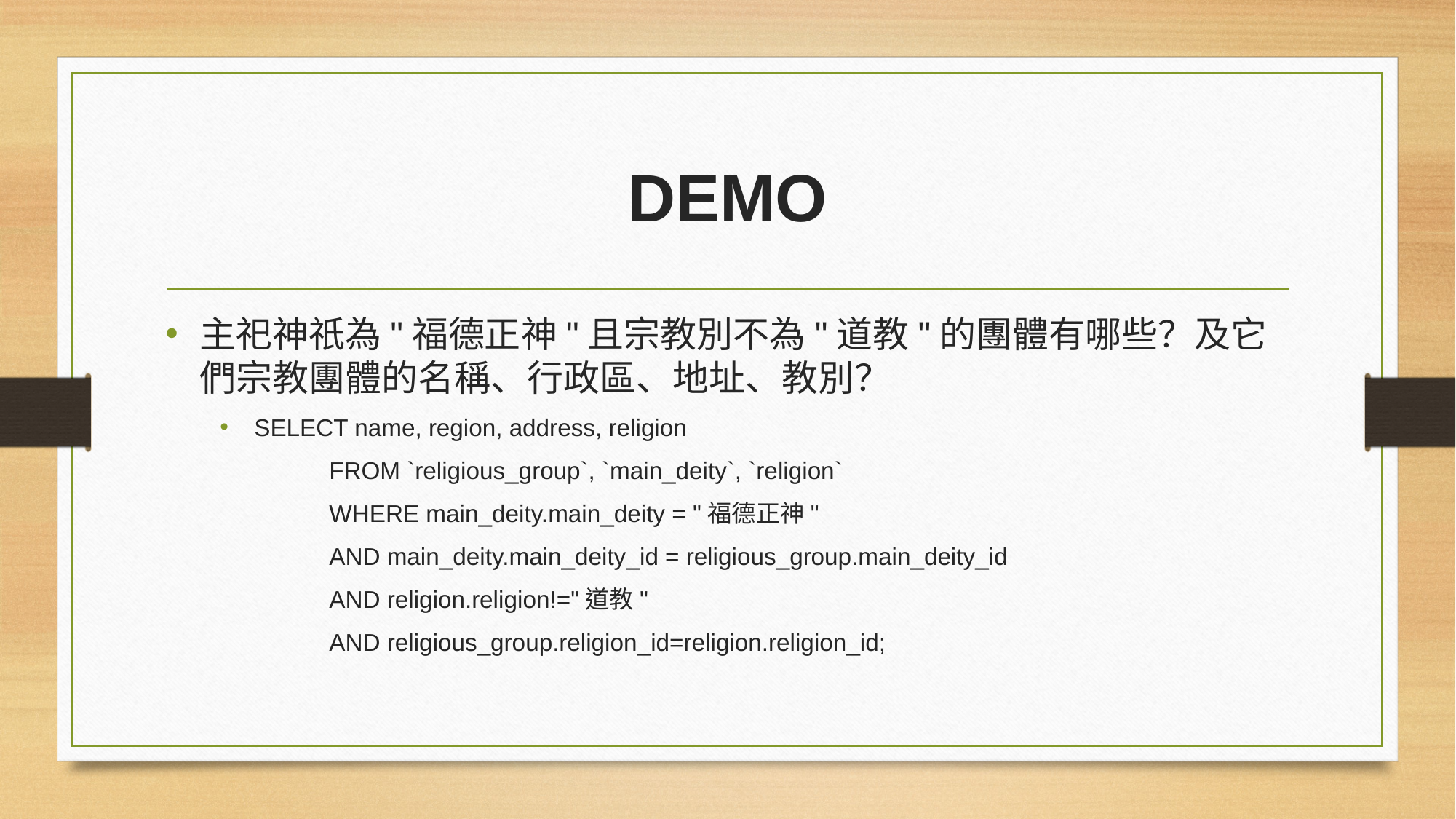

# DEMO
主祀神祇為"福德正神"且宗教別不為"道教"的團體有哪些？及它們宗教團體的名稱、行政區、地址、教別？
SELECT name, region, address, religion
	FROM `religious_group`, `main_deity`, `religion`
	WHERE main_deity.main_deity = "福德正神"
	AND main_deity.main_deity_id = religious_group.main_deity_id
	AND religion.religion!="道教"
	AND religious_group.religion_id=religion.religion_id;